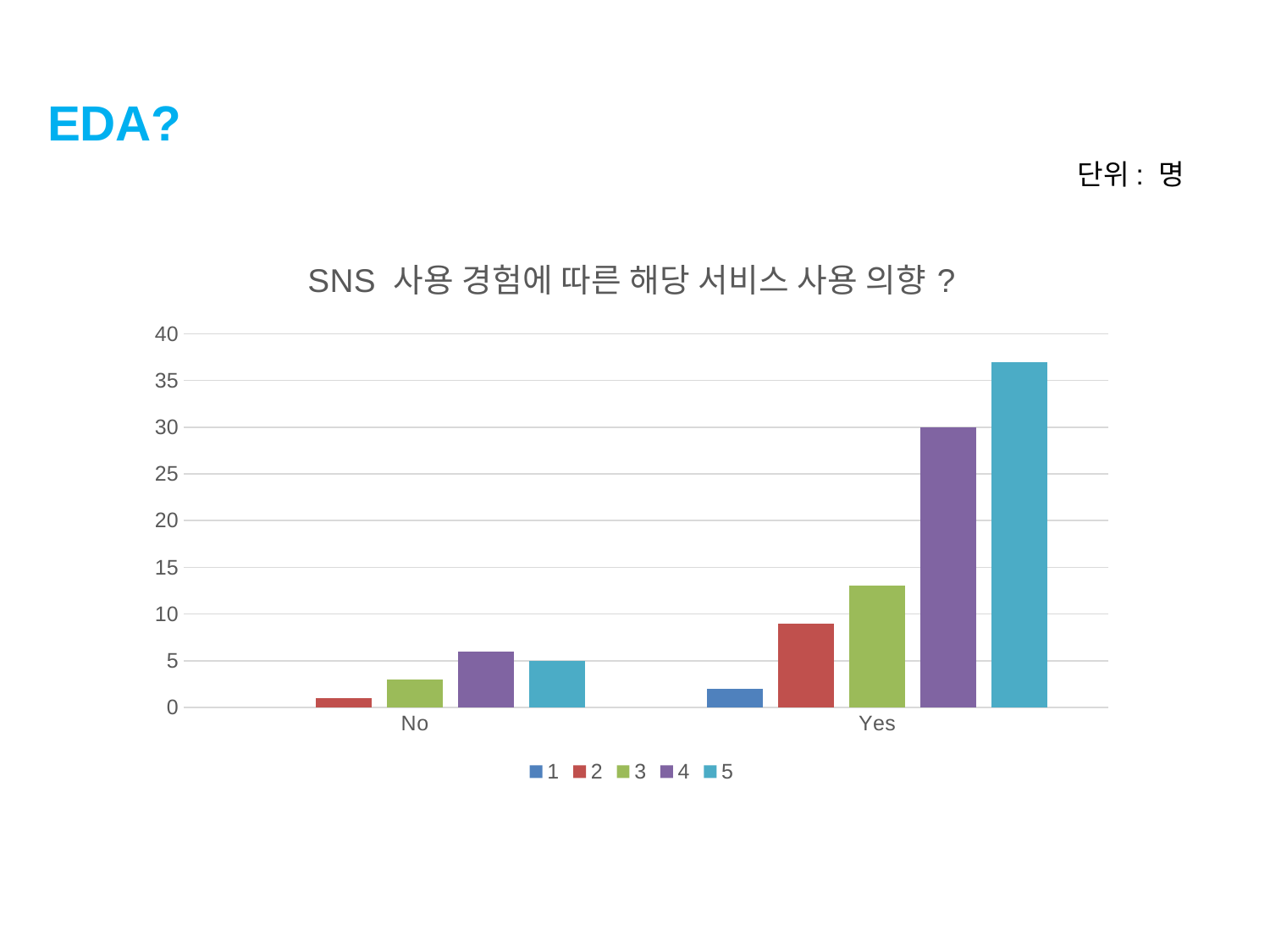

EDA?
단위: 명

### Chart: SNS 사용 경험에 따른 해당 서비스 사용 의향?

| Category | 1 | 2 | 3 | 4 | 5 |
|---|---|---|---|---|---|
| No | None | 1.0 | 3.0 | 6.0 | 5.0 |
| Yes | 2.0 | 9.0 | 13.0 | 30.0 | 37.0 |